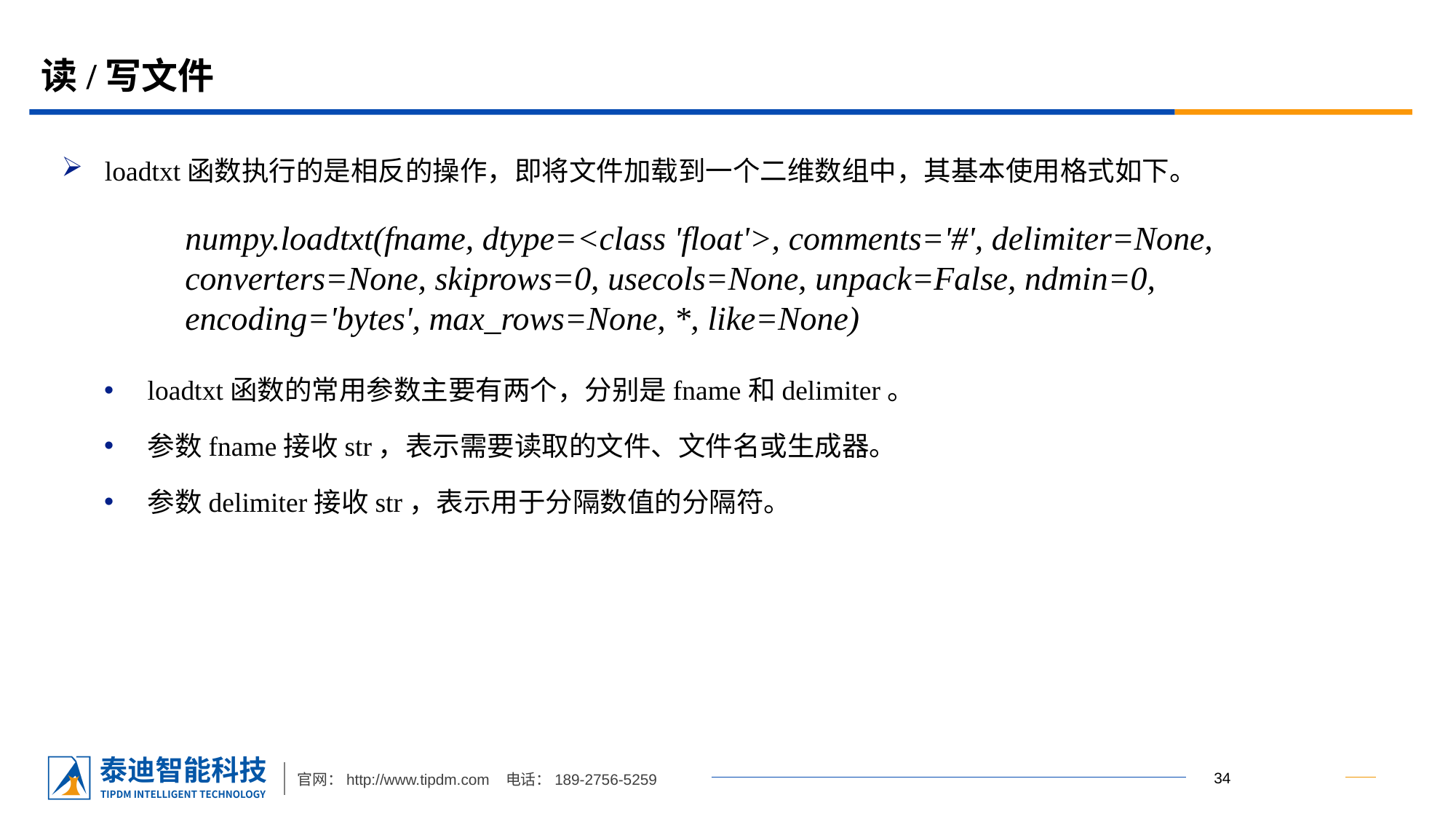

# 读/写文件
loadtxt函数执行的是相反的操作，即将文件加载到一个二维数组中，其基本使用格式如下。

loadtxt函数的常用参数主要有两个，分别是fname和delimiter。
参数fname接收str，表示需要读取的文件、文件名或生成器。
参数delimiter接收str，表示用于分隔数值的分隔符。

numpy.loadtxt(fname, dtype=<class 'float'>, comments='#', delimiter=None, converters=None, skiprows=0, usecols=None, unpack=False, ndmin=0, encoding='bytes', max_rows=None, *, like=None)